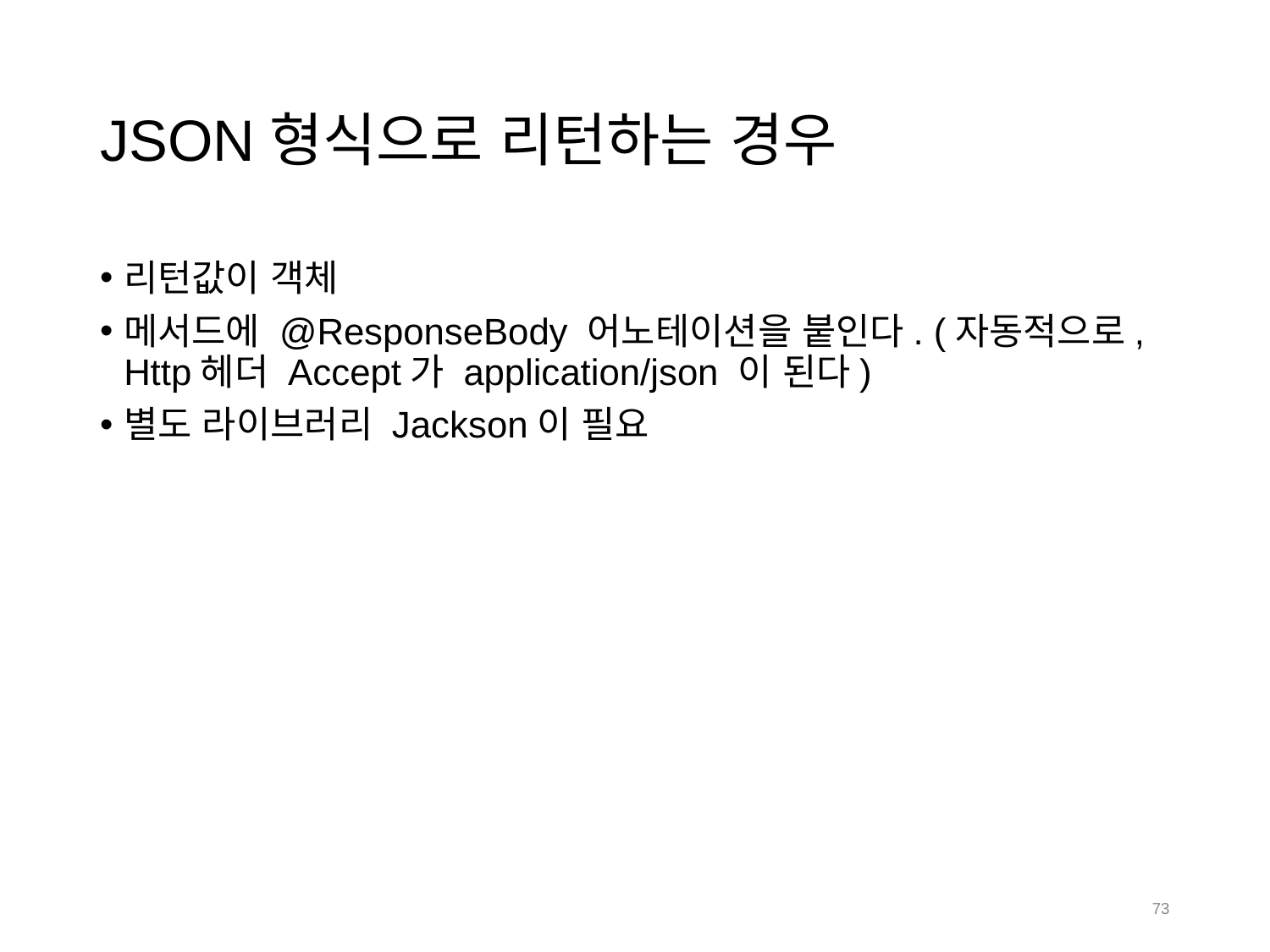

# JSON형식으로 리턴하는 경우
리턴값이 객체
메서드에 @ResponseBody 어노테이션을 붙인다. (자동적으로, Http헤더 Accept가 application/json 이 된다)
별도 라이브러리 Jackson이 필요

73